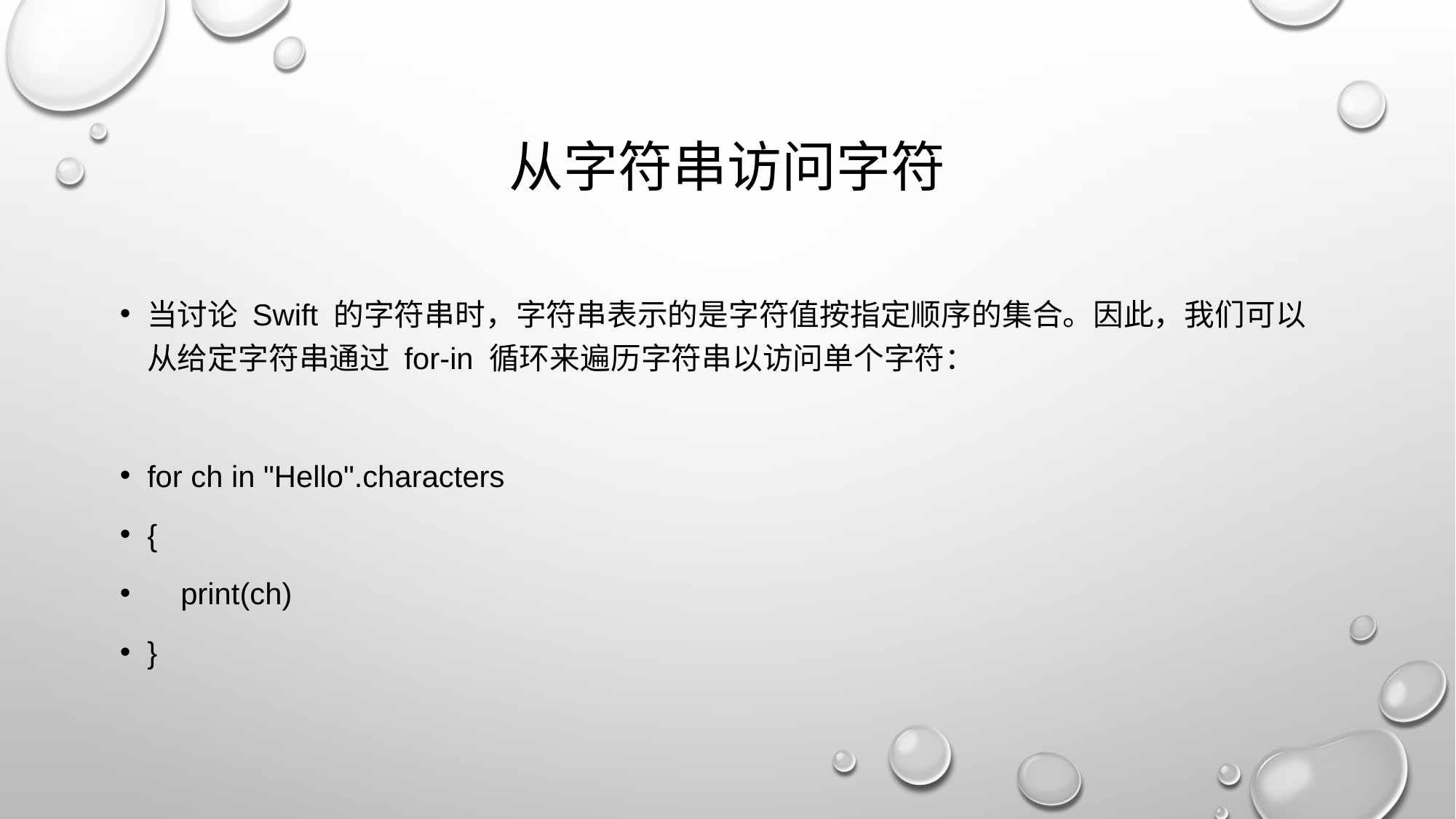

# 从字符串访问字符
当讨论 Swift 的字符串时，字符串表示的是字符值按指定顺序的集合。因此，我们可以从给定字符串通过 for-in 循环来遍历字符串以访问单个字符：

for ch in "Hello".characters
{
    print(ch)
}